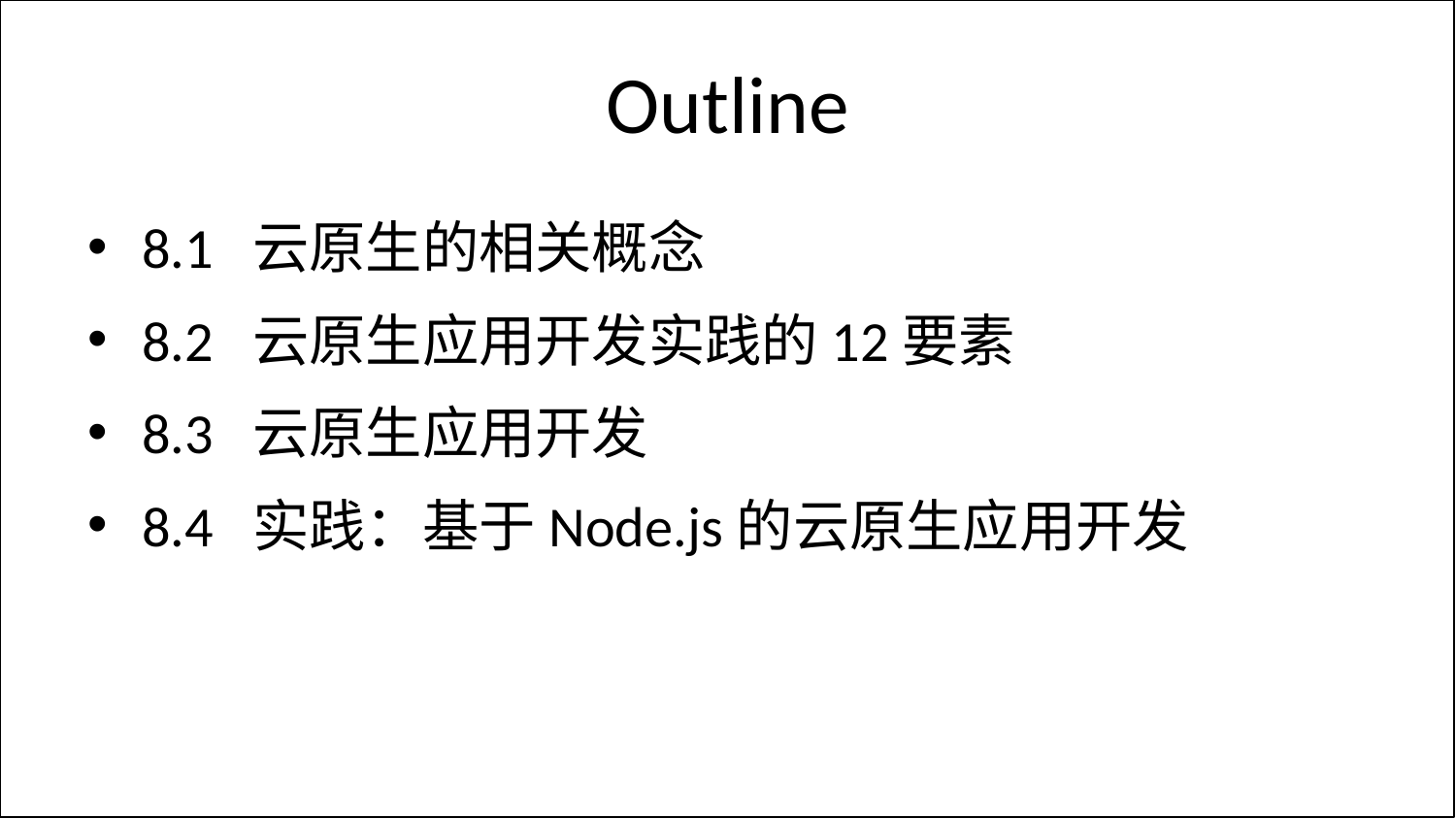

# Outline
8.1  云原生的相关概念
8.2  云原生应用开发实践的12要素
8.3  云原生应用开发
8.4  实践：基于Node.js的云原生应用开发
Domain expertise
Data Science
Machine Learning
Data engineering